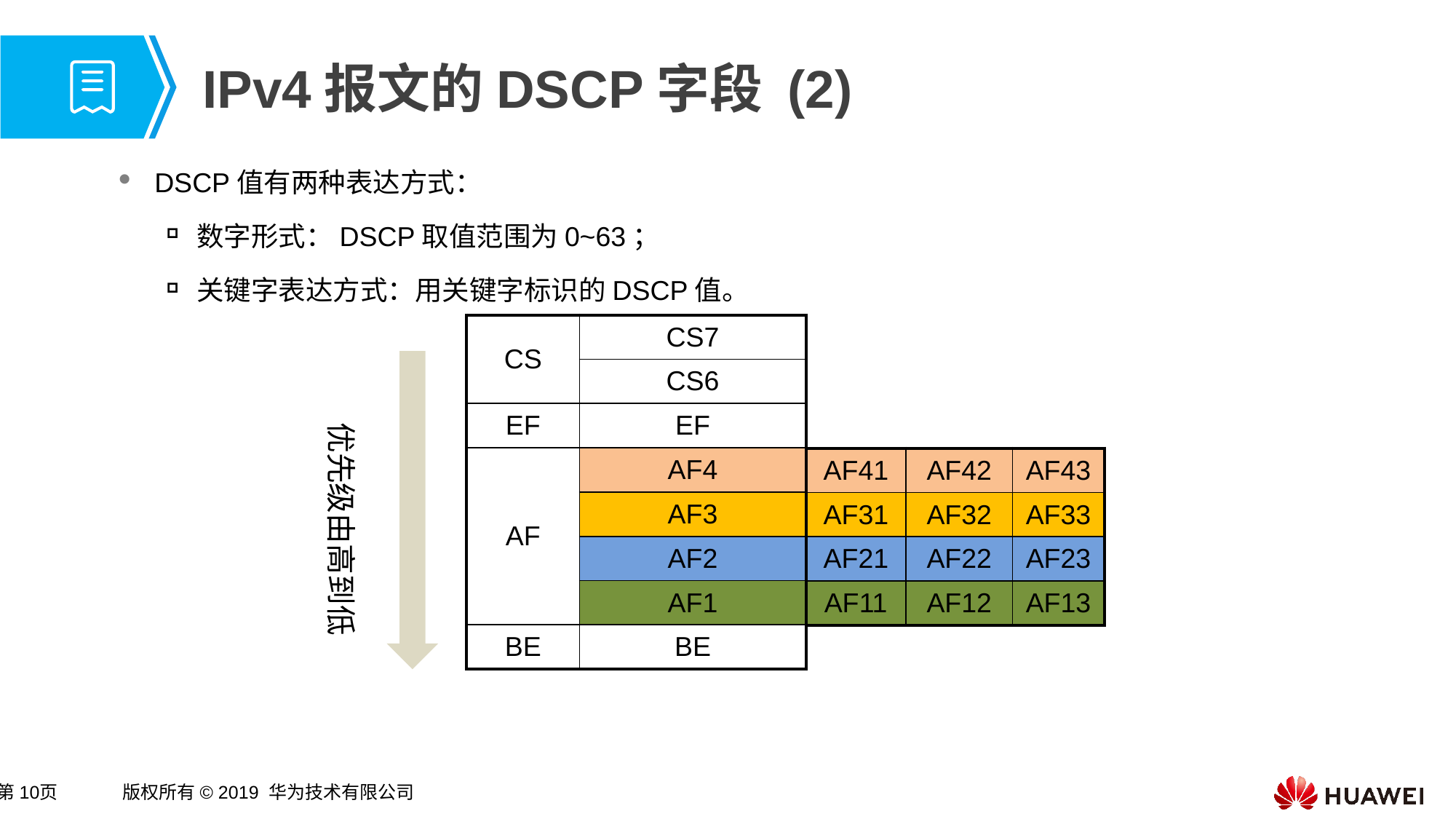

# IPv4报文的DSCP字段 (2)
DSCP值有两种表达方式：
数字形式：DSCP取值范围为0~63；
关键字表达方式：用关键字标识的DSCP值。
| CS | CS7 |
| --- | --- |
|  | CS6 |
| EF | EF |
| AF | AF4 |
|  | AF3 |
|  | AF2 |
|  | AF1 |
| BE | BE |

优先级由高到低
| AF41 | AF42 | AF43 |
| --- | --- | --- |
| AF31 | AF32 | AF33 |
| AF21 | AF22 | AF23 |
| AF11 | AF12 | AF13 |